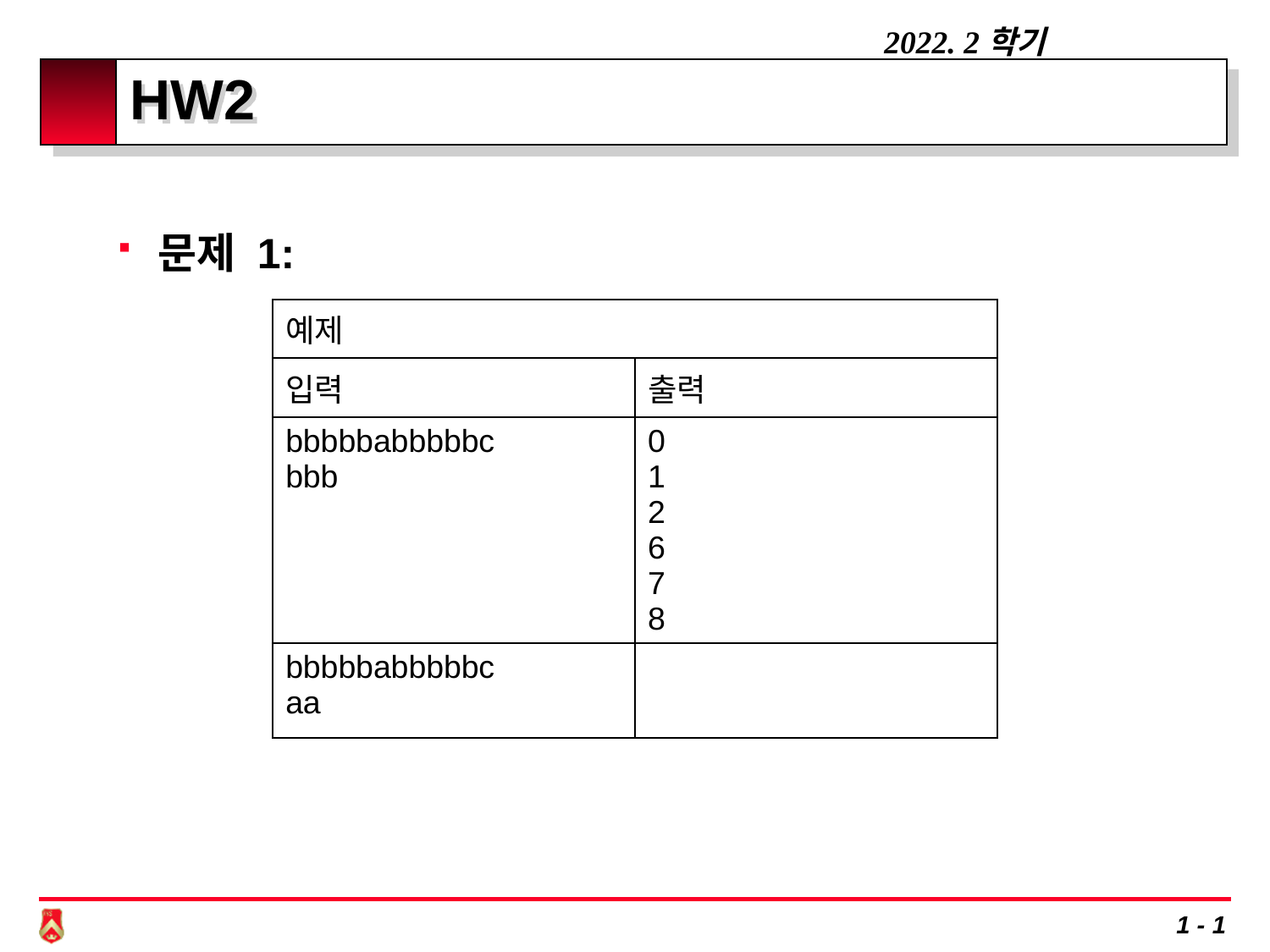

# HW2

문제 1:

| 예제 |  |
| --- | --- |
| 입력 | 출력 |
| bbbbbabbbbbc bbb | 0 1 2 6 7 8 |
| bbbbbabbbbbc aa |  |
1 - 1